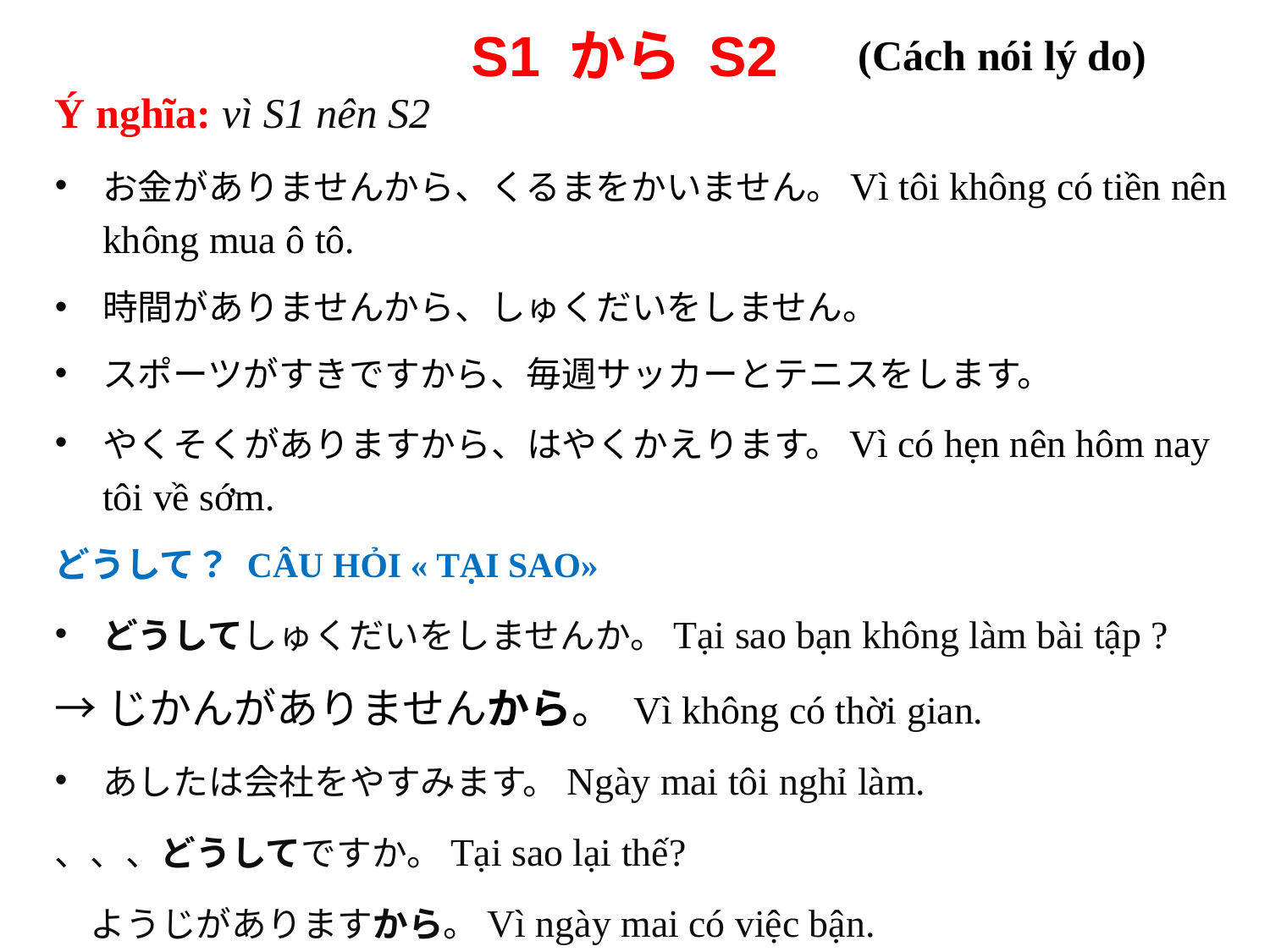

S1 から S2
(Cách nói lý do)
Ý nghĩa: vì S1 nên S2
お金がありませんから、くるまをかいません。Vì tôi không có tiền nên không mua ô tô.
時間がありませんから、しゅくだいをしません。
スポーツがすきですから、毎週サッカーとテニスをします。
やくそくがありますから、はやくかえります。Vì có hẹn nên hôm nay tôi về sớm.
どうして？ CÂU HỎI « TẠI SAO»
どうしてしゅくだいをしませんか。Tại sao bạn không làm bài tập ?
→じかんがありませんから。 Vì không có thời gian.
あしたは会社をやすみます。Ngày mai tôi nghỉ làm.
、、、どうしてですか。Tại sao lại thế?
　ようじがありますから。Vì ngày mai có việc bận.